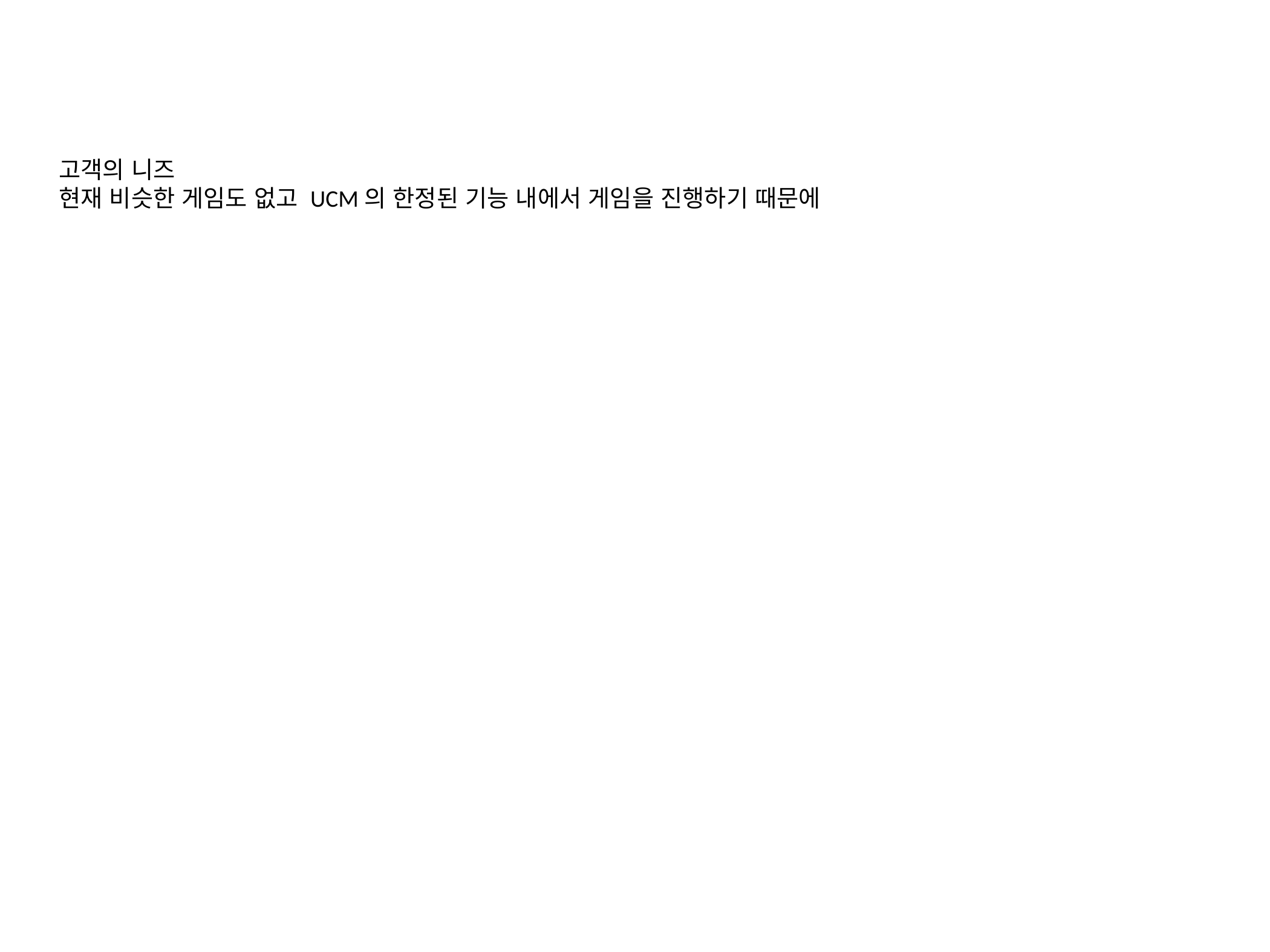

고객의 니즈
현재 비슷한 게임도 없고 UCM의 한정된 기능 내에서 게임을 진행하기 때문에